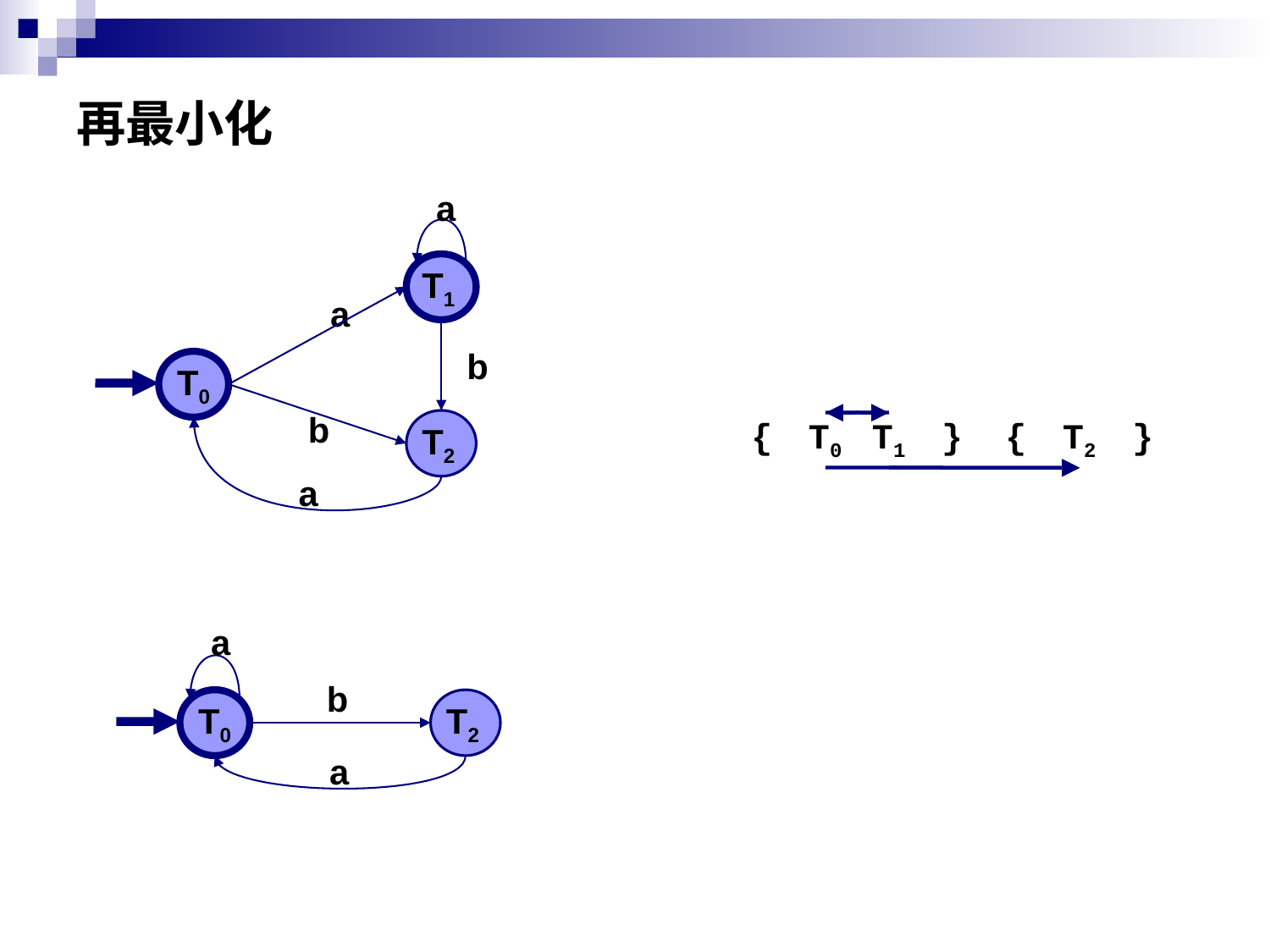

# 再最小化
a
T1
a
b
T0

b
T2
a
| { | T0 | T1 | } | { | T2 | } |
| --- | --- | --- | --- | --- | --- | --- |
a
b
T0
T2

a